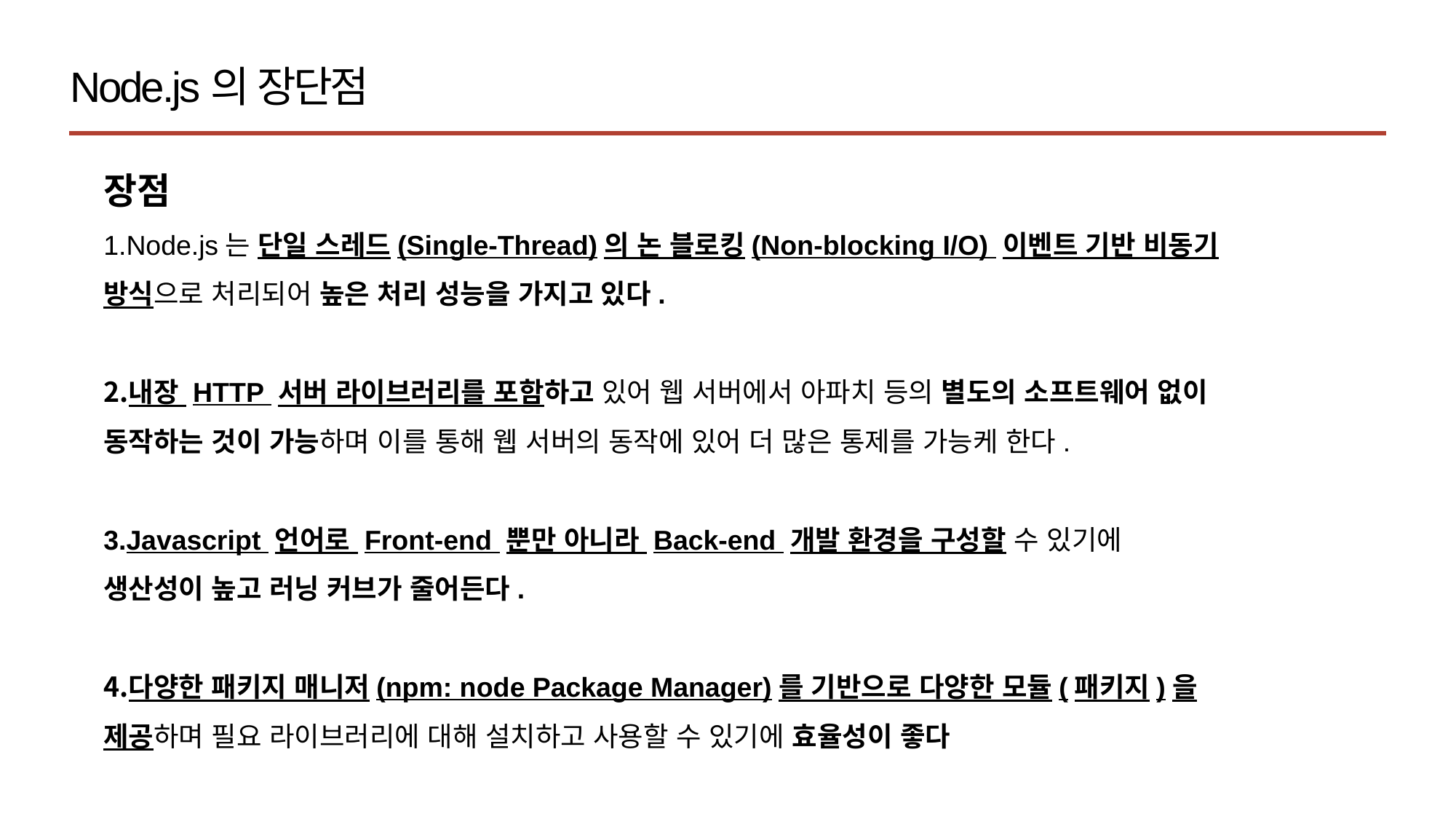

Node.js의 장단점
장점
Node.js는 단일 스레드(Single-Thread)의 논 블로킹(Non-blocking I/O) 이벤트 기반 비동기 방식으로 처리되어 높은 처리 성능을 가지고 있다.

내장 HTTP 서버 라이브러리를 포함하고 있어 웹 서버에서 아파치 등의 별도의 소프트웨어 없이 동작하는 것이 가능하며 이를 통해 웹 서버의 동작에 있어 더 많은 통제를 가능케 한다.

Javascript 언어로 Front-end 뿐만 아니라 Back-end 개발 환경을 구성할 수 있기에 생산성이 높고 러닝 커브가 줄어든다.

다양한 패키지 매니저(npm: node Package Manager)를 기반으로 다양한 모듈(패키지)을 제공하며 필요 라이브러리에 대해 설치하고 사용할 수 있기에 효율성이 좋다